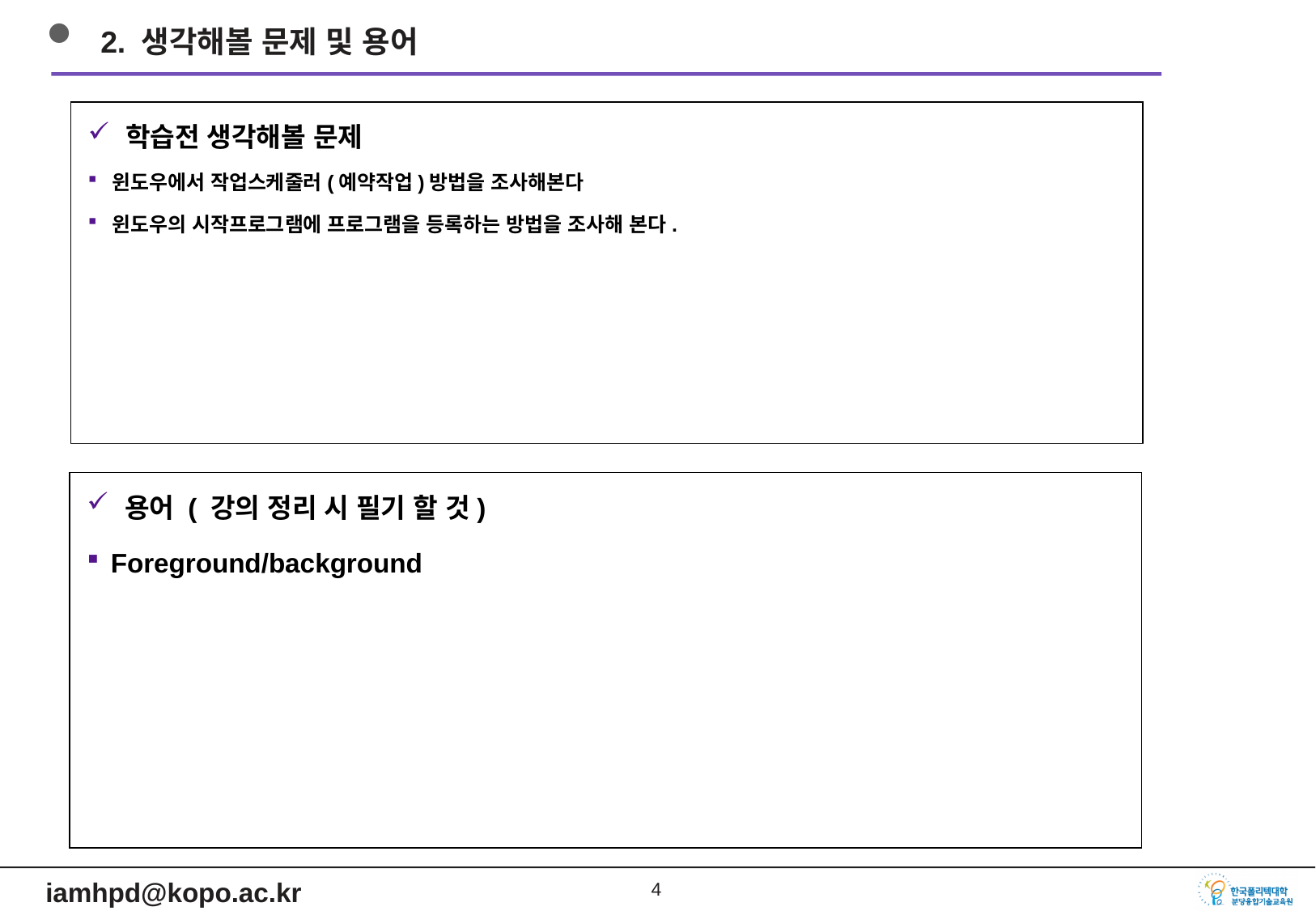

2. 생각해볼 문제 및 용어
학습전 생각해볼 문제
윈도우에서 작업스케줄러(예약작업)방법을 조사해본다
윈도우의 시작프로그램에 프로그램을 등록하는 방법을 조사해 본다.
용어 ( 강의 정리 시 필기 할 것)
Foreground/background
4